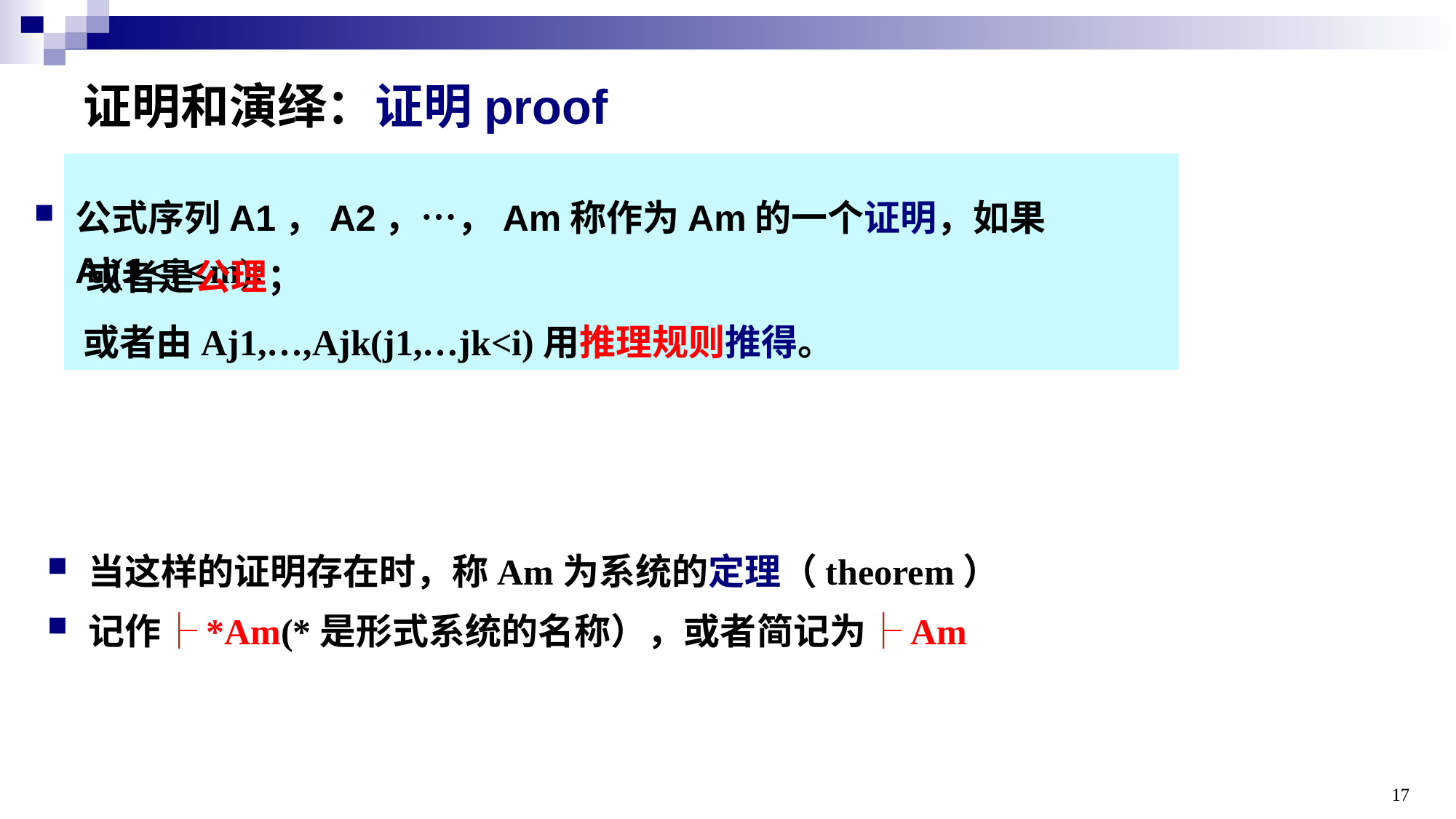

# 证明和演绎：证明proof

公式序列A1，A2，…，Am称作为Am的一个证明，如果Ai(1≤i≤m):
或者是公理；
或者由Aj1,…,Ajk(j1,…jk<i)用推理规则推得。

当这样的证明存在时，称Am为系统的定理（theorem）
记作├*Am(*是形式系统的名称），或者简记为├Am
17